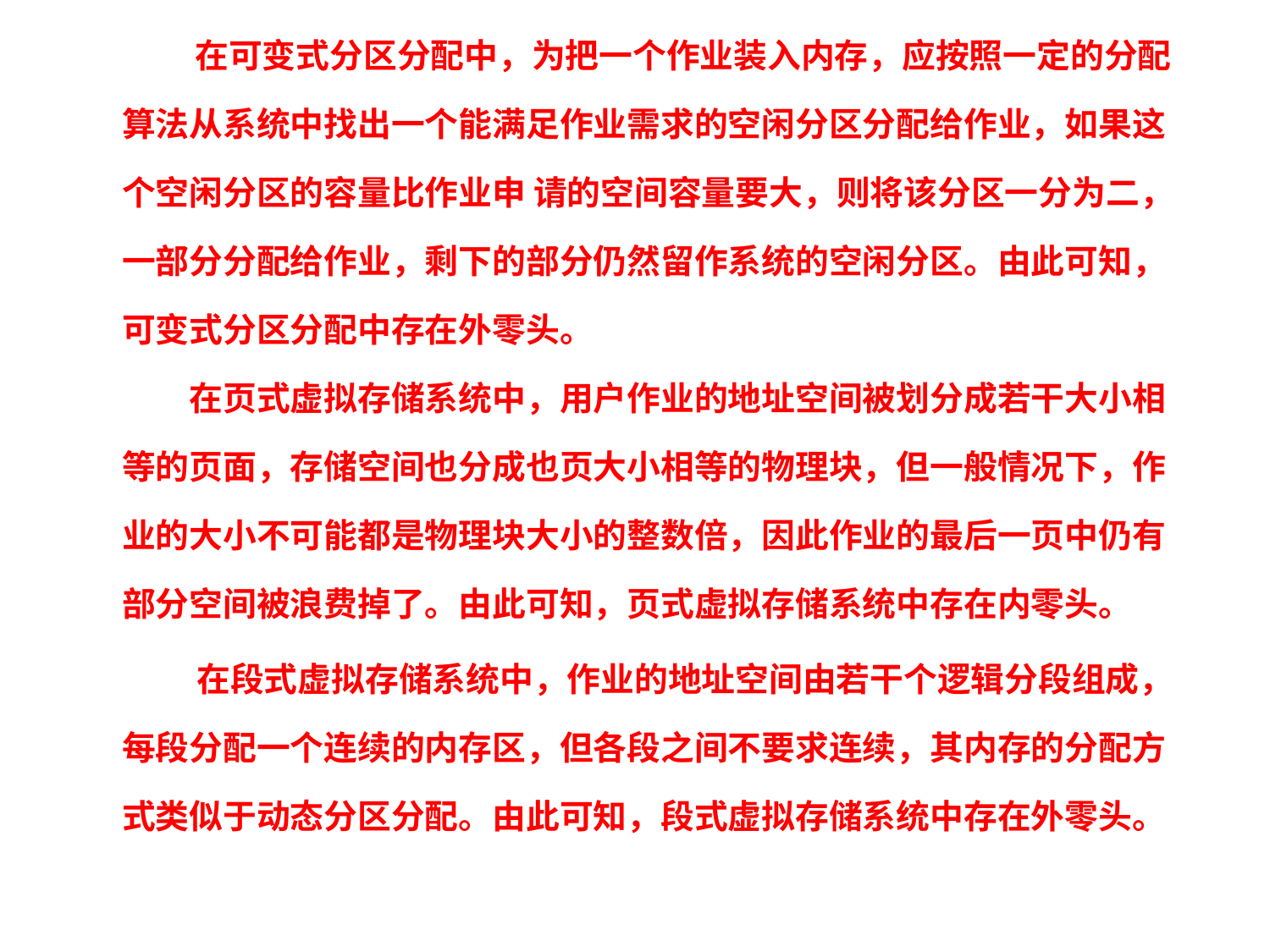

在可变式分区分配中，为把一个作业装入内存，应按照一定的分配算法从系统中找出一个能满足作业需求的空闲分区分配给作业，如果这个空闲分区的容量比作业申 请的空间容量要大，则将该分区一分为二，一部分分配给作业，剩下的部分仍然留作系统的空闲分区。由此可知，可变式分区分配中存在外零头。 
　　在页式虚拟存储系统中，用户作业的地址空间被划分成若干大小相等的页面，存储空间也分成也页大小相等的物理块，但一般情况下，作业的大小不可能都是物理块大小的整数倍，因此作业的最后一页中仍有部分空间被浪费掉了。由此可知，页式虚拟存储系统中存在内零头。
　　       在段式虚拟存储系统中，作业的地址空间由若干个逻辑分段组成，每段分配一个连续的内存区，但各段之间不要求连续，其内存的分配方式类似于动态分区分配。由此可知，段式虚拟存储系统中存在外零头。